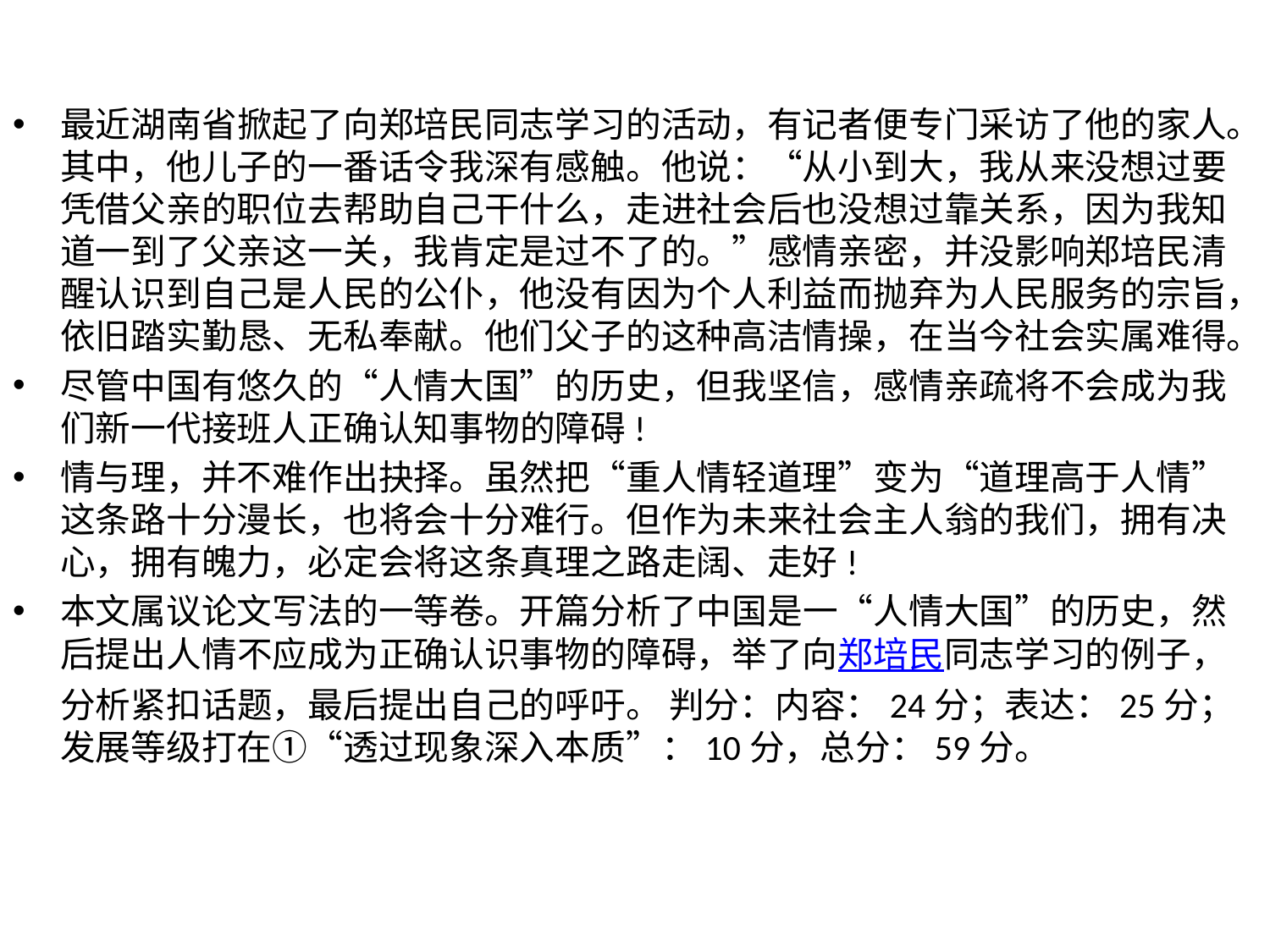

#
最近湖南省掀起了向郑培民同志学习的活动，有记者便专门采访了他的家人。其中，他儿子的一番话令我深有感触。他说：“从小到大，我从来没想过要凭借父亲的职位去帮助自己干什么，走进社会后也没想过靠关系，因为我知道一到了父亲这一关，我肯定是过不了的。”感情亲密，并没影响郑培民清醒认识到自己是人民的公仆，他没有因为个人利益而抛弃为人民服务的宗旨，依旧踏实勤恳、无私奉献。他们父子的这种高洁情操，在当今社会实属难得。
尽管中国有悠久的“人情大国”的历史，但我坚信，感情亲疏将不会成为我们新一代接班人正确认知事物的障碍!
情与理，并不难作出抉择。虽然把“重人情轻道理”变为“道理高于人情”这条路十分漫长，也将会十分难行。但作为未来社会主人翁的我们，拥有决心，拥有魄力，必定会将这条真理之路走阔、走好!
本文属议论文写法的一等卷。开篇分析了中国是一“人情大国”的历史，然后提出人情不应成为正确认识事物的障碍，举了向郑培民同志学习的例子，分析紧扣话题，最后提出自己的呼吁。 判分：内容：24分；表达：25分；发展等级打在①“透过现象深入本质”：10分，总分：59分。